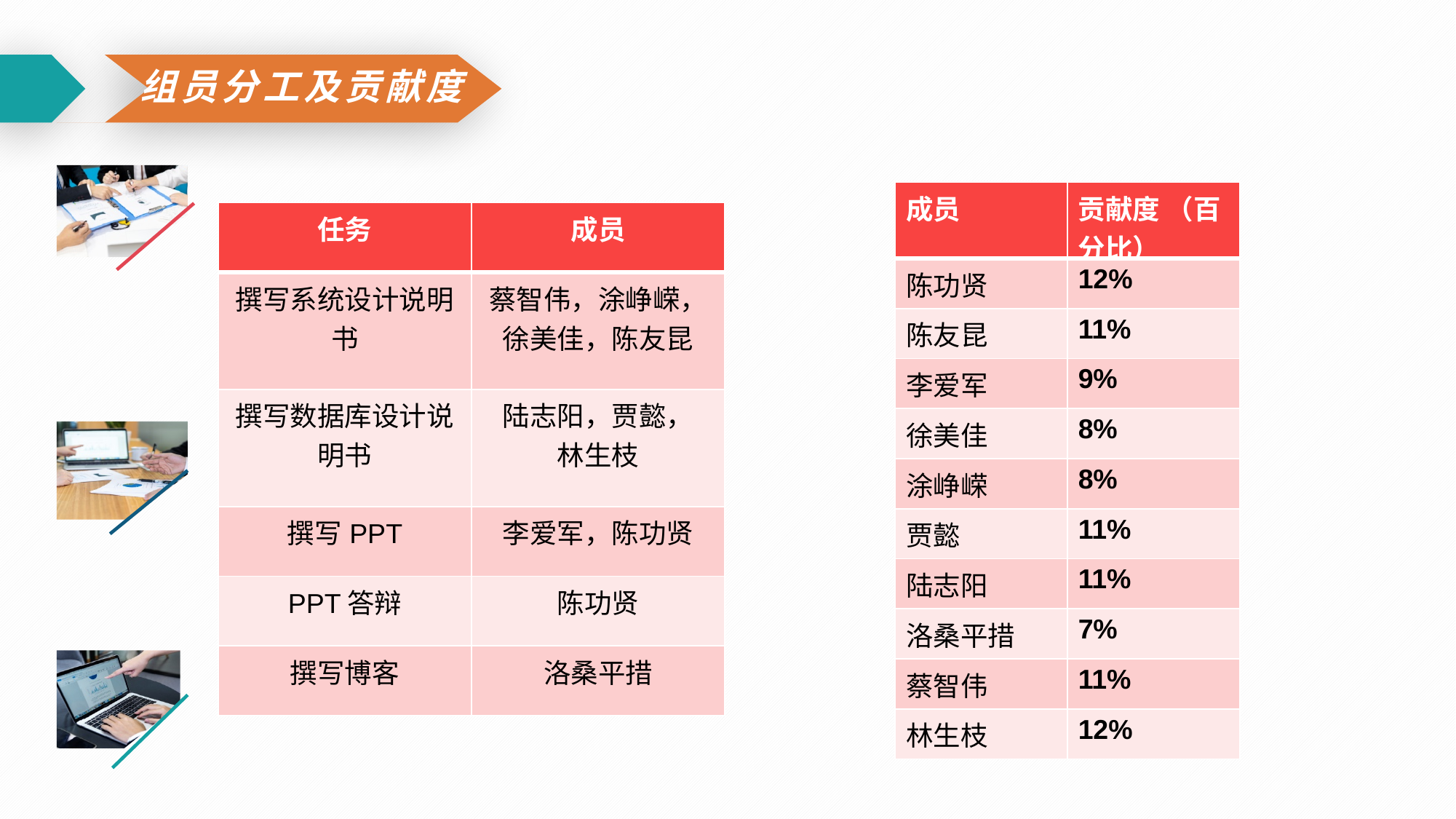

组员分工及贡献度

| 成员 | 贡献度 （百分比） |
| --- | --- |
| 陈功贤 | 12% |
| 陈友昆 | 11% |
| 李爱军 | 9% |
| 徐美佳 | 8% |
| 涂峥嵘 | 8% |
| 贾懿 | 11% |
| 陆志阳 | 11% |
| 洛桑平措 | 7% |
| 蔡智伟 | 11% |
| 林生枝 | 12% |

| 任务 | 成员 |
| --- | --- |
| 撰写系统设计说明书 | 蔡智伟，涂峥嵘，徐美佳，陈友昆 |
| 撰写数据库设计说明书 | 陆志阳，贾懿， 林生枝 |
| 撰写PPT | 李爱军，陈功贤 |
| PPT答辩 | 陈功贤 |
| 撰写博客 | 洛桑平措 |